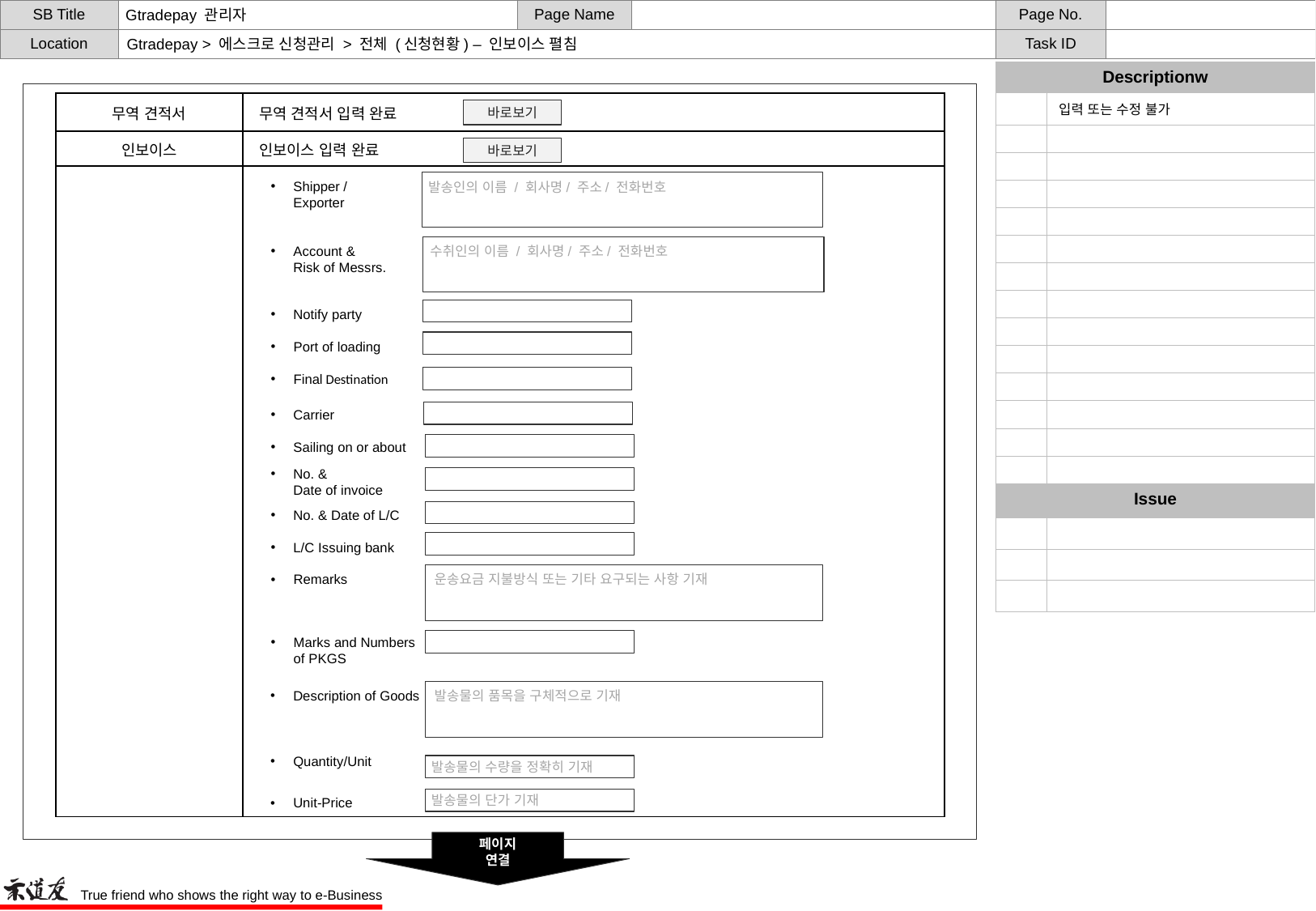

# Gtradepay 관리자
Gtradepay > 에스크로 신청관리 > 전체 (신청현황) – 인보이스 펼침
| Descriptionw |  |
| --- | --- |
|  | 입력 또는 수정 불가 |
|  |  |
|  |  |
|  |  |
|  |  |
|  |  |
|  |  |
|  |  |
|  |  |
|  |  |
|  |  |
|  |  |
|  |  |
|  |  |
| Issue |  |
|  |  |
|  |  |
|  |  |

| 무역 견적서 | 무역 견적서 입력 완료 |
| --- | --- |
| 인보이스 | 인보이스 입력 완료 |
|  |  |
바로보기
바로보기
Shipper / Exporter
 발송인의 이름 / 회사명/ 주소/ 전화번호
Account &
Risk of Messrs.
 수취인의 이름 / 회사명/ 주소/ 전화번호

Notify party

Port of loading
Final Destination

Carrier

Sailing on or about

No. &
Date of invoice

No. & Date of L/C

L/C Issuing bank
  운송요금 지불방식 또는 기타 요구되는 사항 기재
Remarks
Marks and Numbers of PKGS

Description of Goods
  발송물의 품목을 구체적으로 기재
Quantity/Unit
 발송물의 수량을 정확히 기재
Unit-Price
 발송물의 단가 기재
페이지
연결